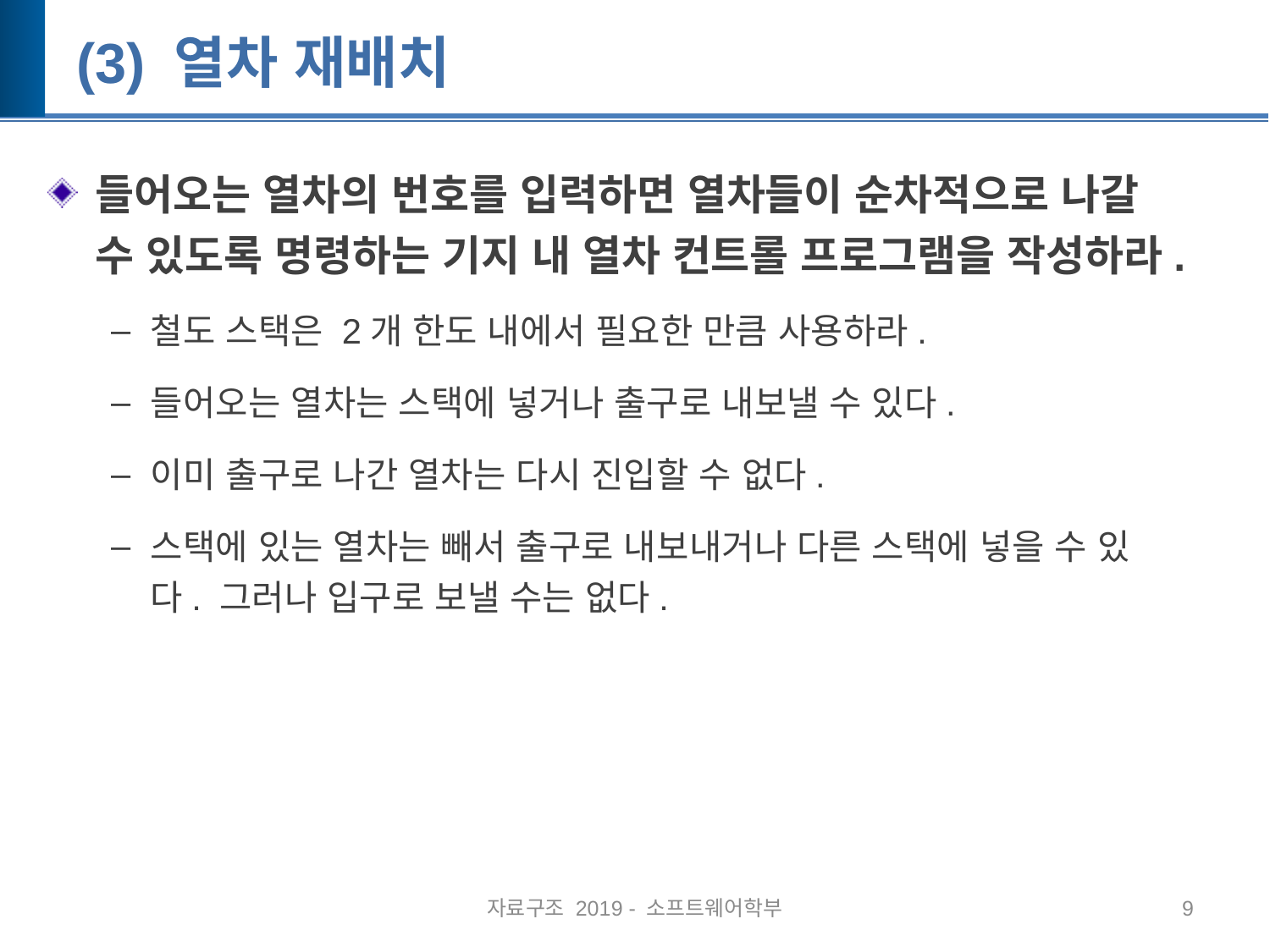

# (3) 열차 재배치
들어오는 열차의 번호를 입력하면 열차들이 순차적으로 나갈 수 있도록 명령하는 기지 내 열차 컨트롤 프로그램을 작성하라.
철도 스택은 2개 한도 내에서 필요한 만큼 사용하라.
들어오는 열차는 스택에 넣거나 출구로 내보낼 수 있다.
이미 출구로 나간 열차는 다시 진입할 수 없다.
스택에 있는 열차는 빼서 출구로 내보내거나 다른 스택에 넣을 수 있다. 그러나 입구로 보낼 수는 없다.
자료구조 2019 - 소프트웨어학부
9